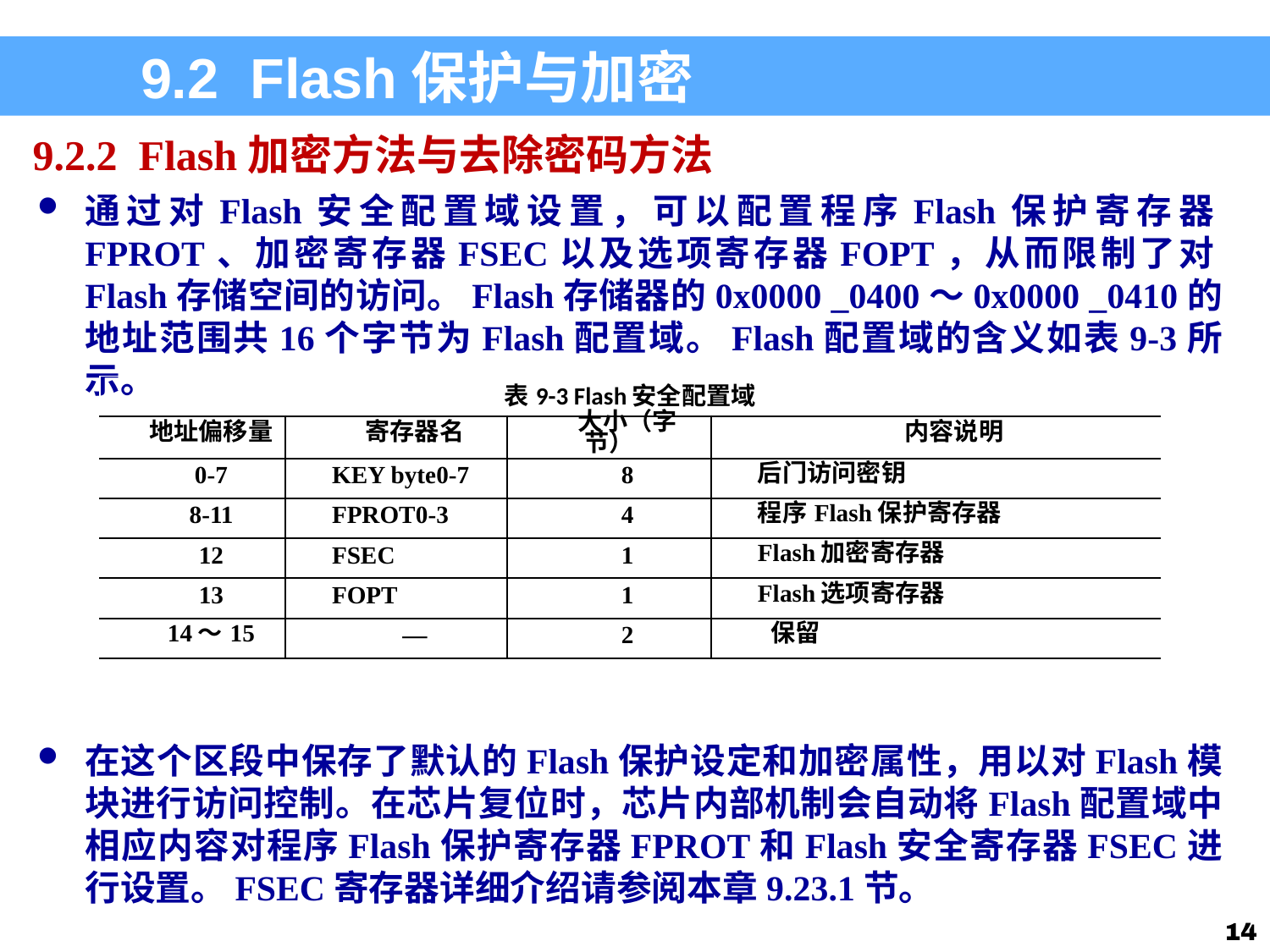

9.2  Flash保护与加密
9.2.2  Flash加密方法与去除密码方法
通过对Flash安全配置域设置，可以配置程序Flash保护寄存器FPROT、加密寄存器FSEC以及选项寄存器FOPT，从而限制了对Flash存储空间的访问。Flash存储器的0x0000 _0400～0x0000 _0410的地址范围共16个字节为Flash配置域。Flash配置域的含义如表9-3所示。

在这个区段中保存了默认的Flash保护设定和加密属性，用以对Flash模块进行访问控制。在芯片复位时，芯片内部机制会自动将Flash配置域中相应内容对程序Flash保护寄存器FPROT和Flash安全寄存器FSEC进行设置。FSEC寄存器详细介绍请参阅本章9.23.1节。
| 表9-3 Flash安全配置域 |  |  |  |
| --- | --- | --- | --- |
| 地址偏移量 | 寄存器名 | 大小（字节） | 内容说明 |
| 0-7 | KEY byte0-7 | 8 | 后门访问密钥 |
| 8-11 | FPROT0-3 | 4 | 程序Flash保护寄存器 |
| 12 | FSEC | 1 | Flash加密寄存器 |
| 13 | FOPT | 1 | Flash选项寄存器 |
| 14～15 | — | 2 | 保留 |
14